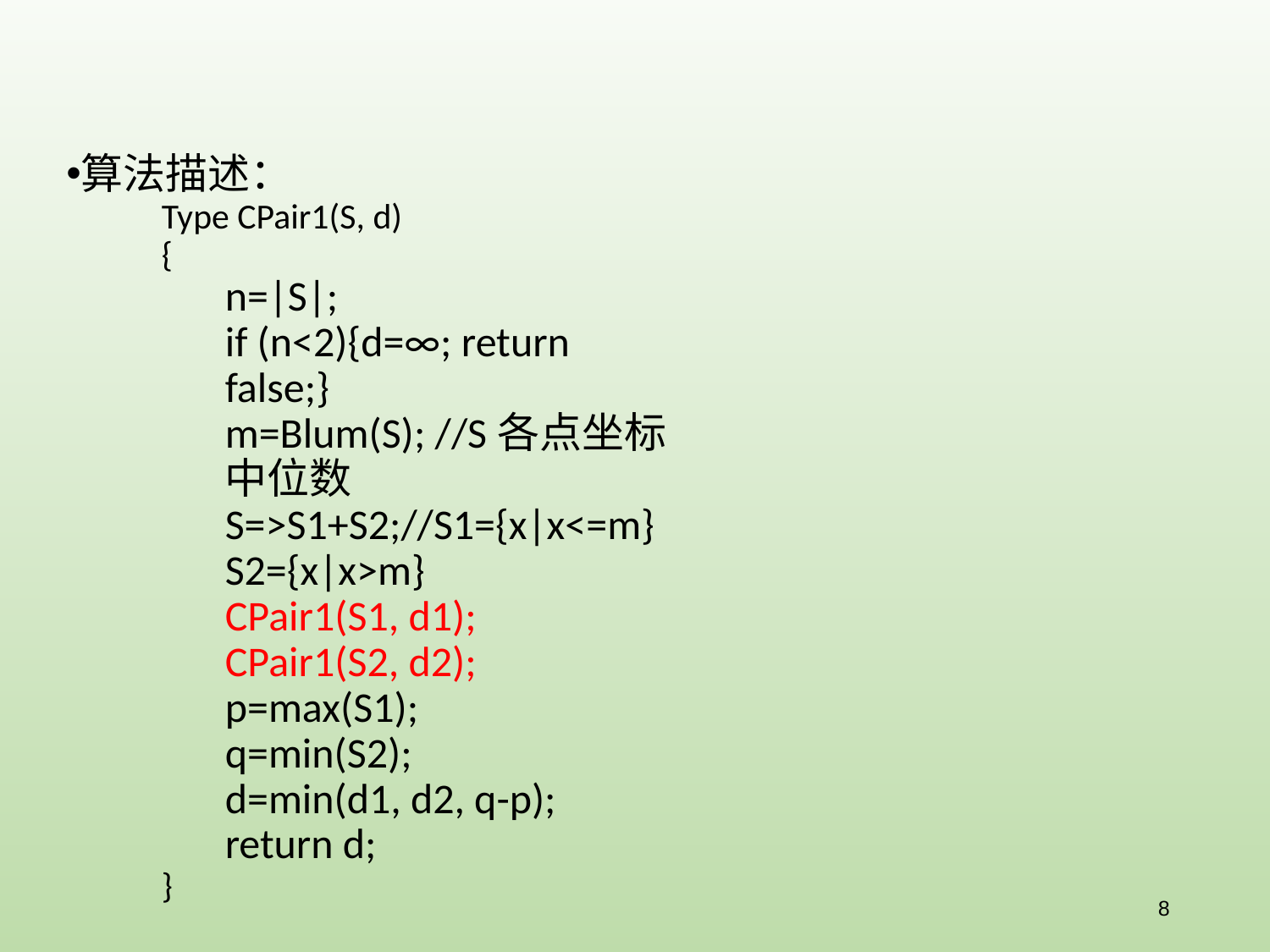

算法描述：
Type CPair1(S, d)
{
n=|S|;
if (n<2){d=∞; return false;}
m=Blum(S); //S各点坐标中位数
S=>S1+S2;//S1={x|x<=m} S2={x|x>m}
CPair1(S1, d1);
CPair1(S2, d2);
p=max(S1);
q=min(S2);
d=min(d1, d2, q-p);
return d;
}
8